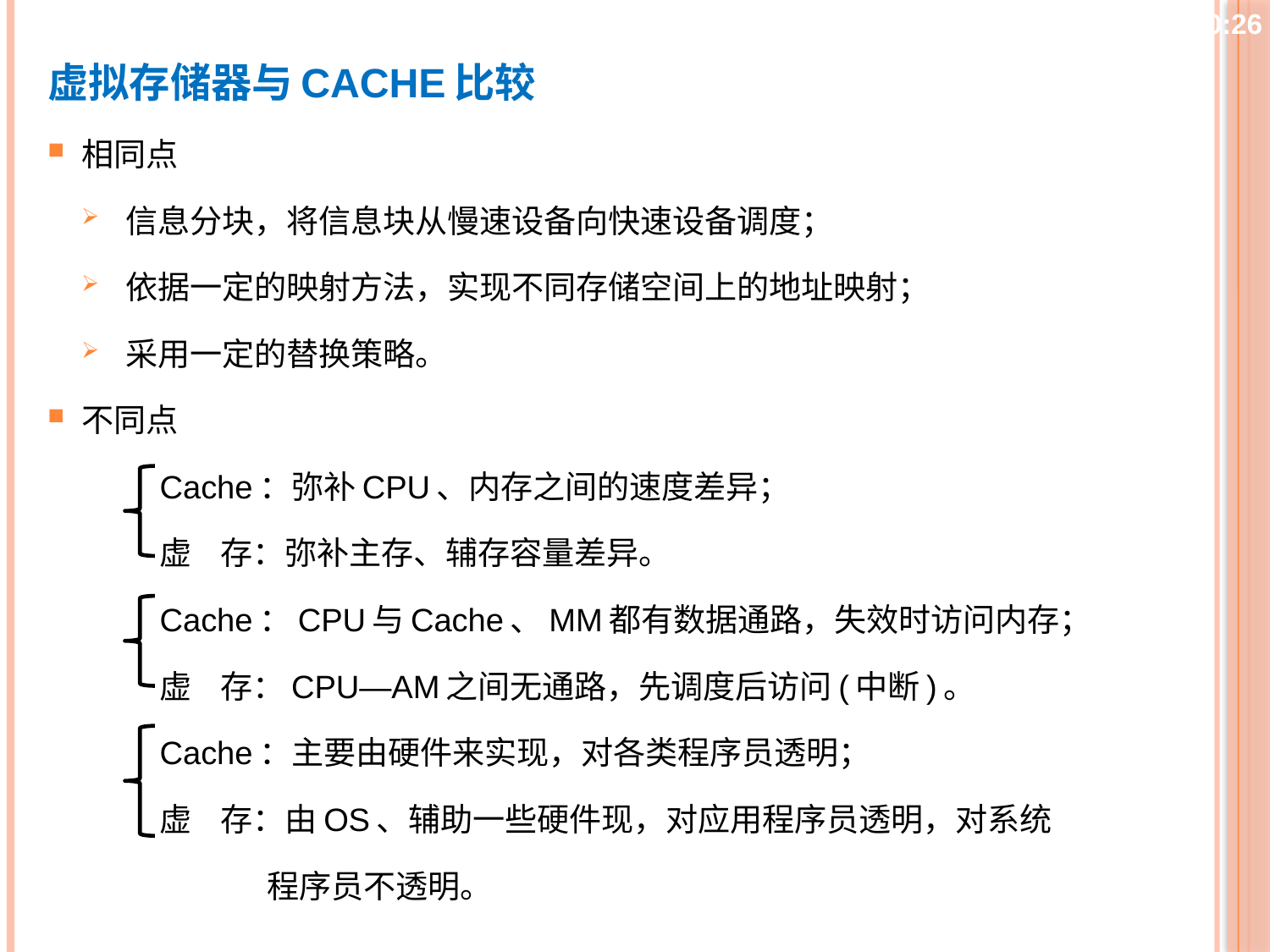

10:26
虚拟存储器与cache比较
相同点
信息分块，将信息块从慢速设备向快速设备调度；
依据一定的映射方法，实现不同存储空间上的地址映射；
采用一定的替换策略。
不同点
Cache：弥补CPU、内存之间的速度差异；
虚    存：弥补主存、辅存容量差异。
Cache：CPU与Cache、MM都有数据通路，失效时访问内存；
虚    存：CPU—AM之间无通路，先调度后访问(中断)。
Cache：主要由硬件来实现，对各类程序员透明；
虚    存：由OS、辅助一些硬件现，对应用程序员透明，对系统
              程序员不透明。